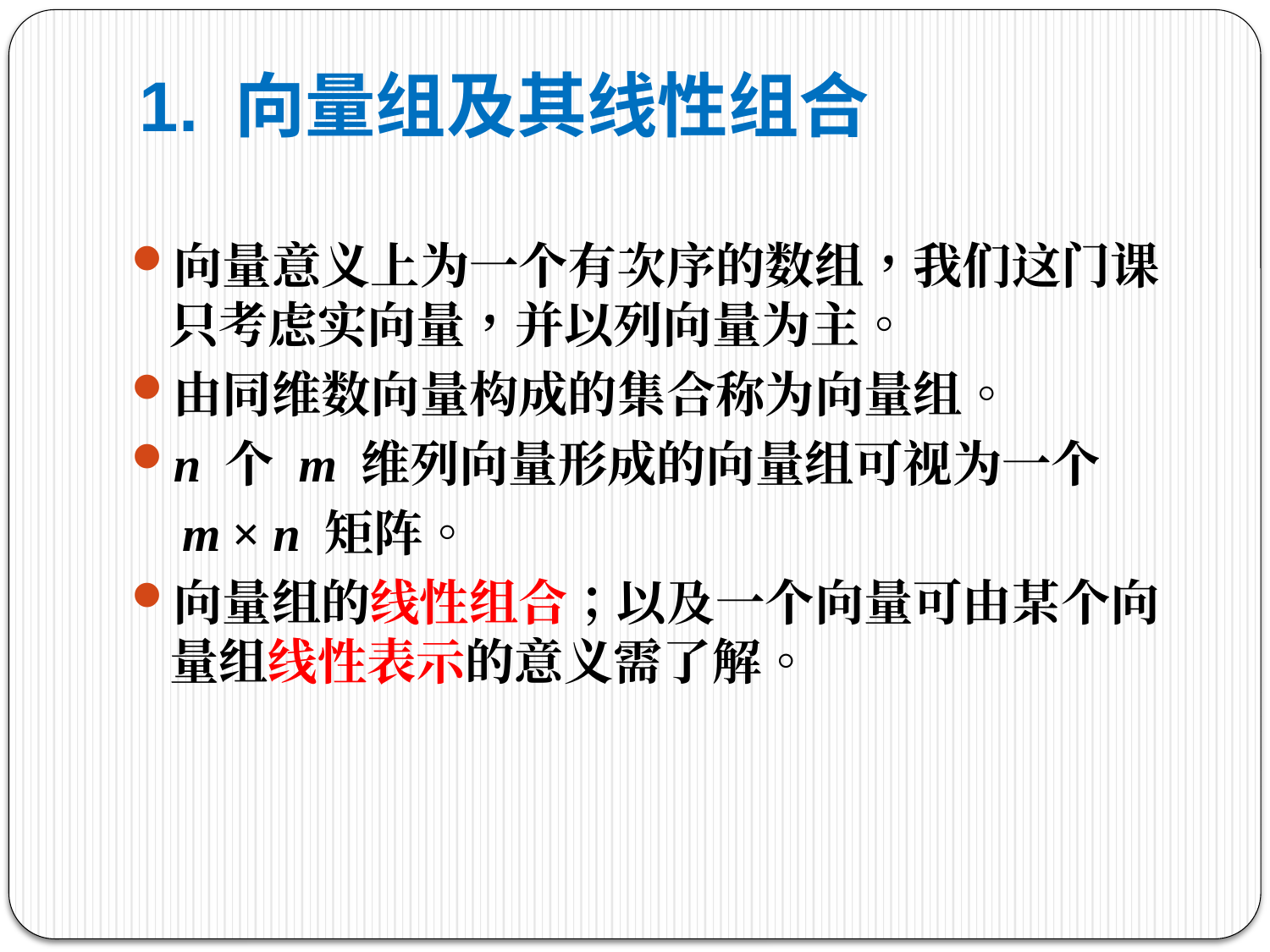

# 1. 向量组及其线性组合
向量意义上为一个有次序的数组，我们这门课只考虑实向量，并以列向量为主。
由同维数向量构成的集合称为向量组。
n 个 m 维列向量形成的向量组可视为一个
	 m × n 矩阵。
向量组的线性组合；以及一个向量可由某个向量组线性表示的意义需了解。